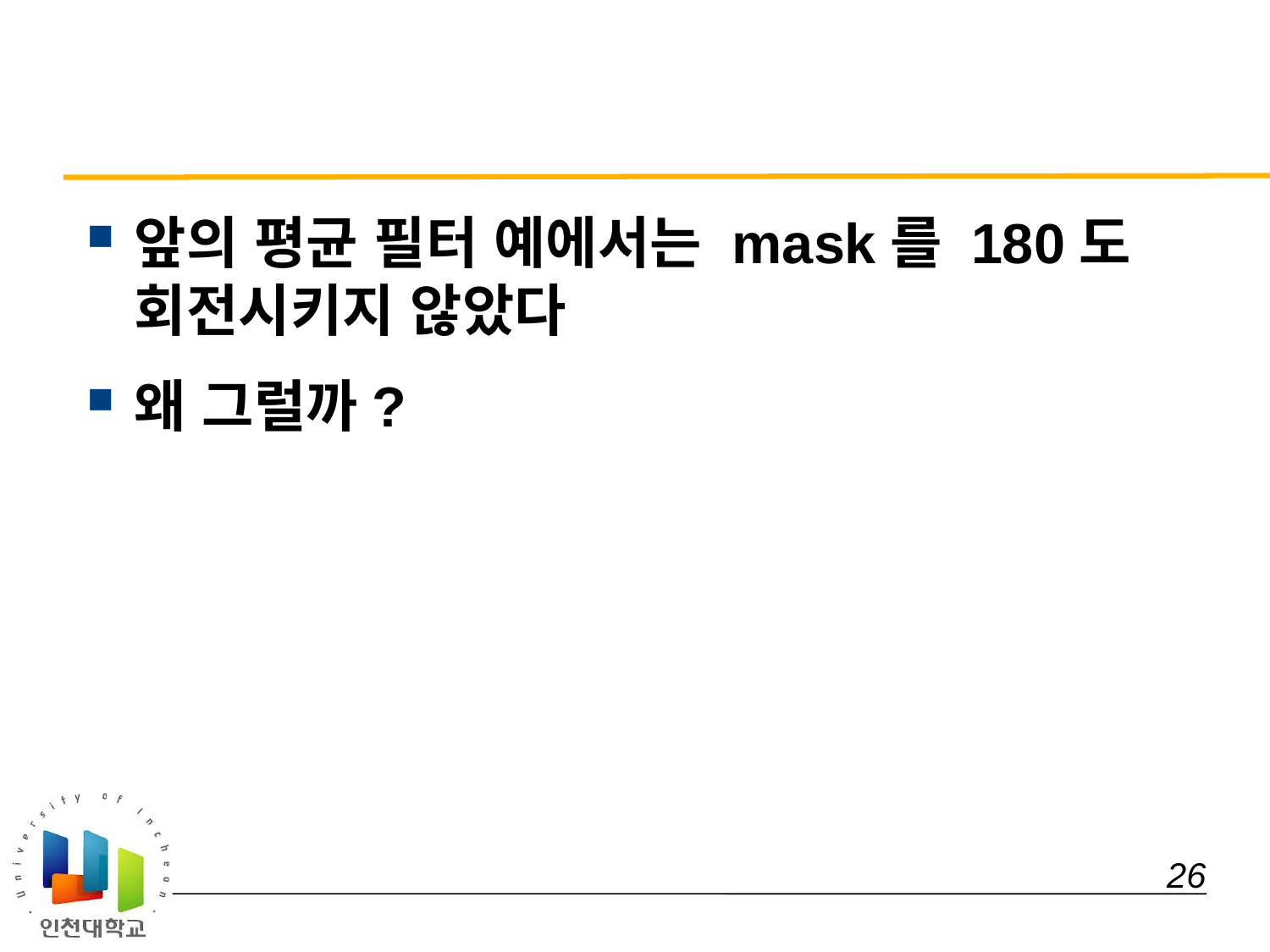

#
앞의 평균 필터 예에서는 mask를 180도 회전시키지 않았다
왜 그럴까?
 26